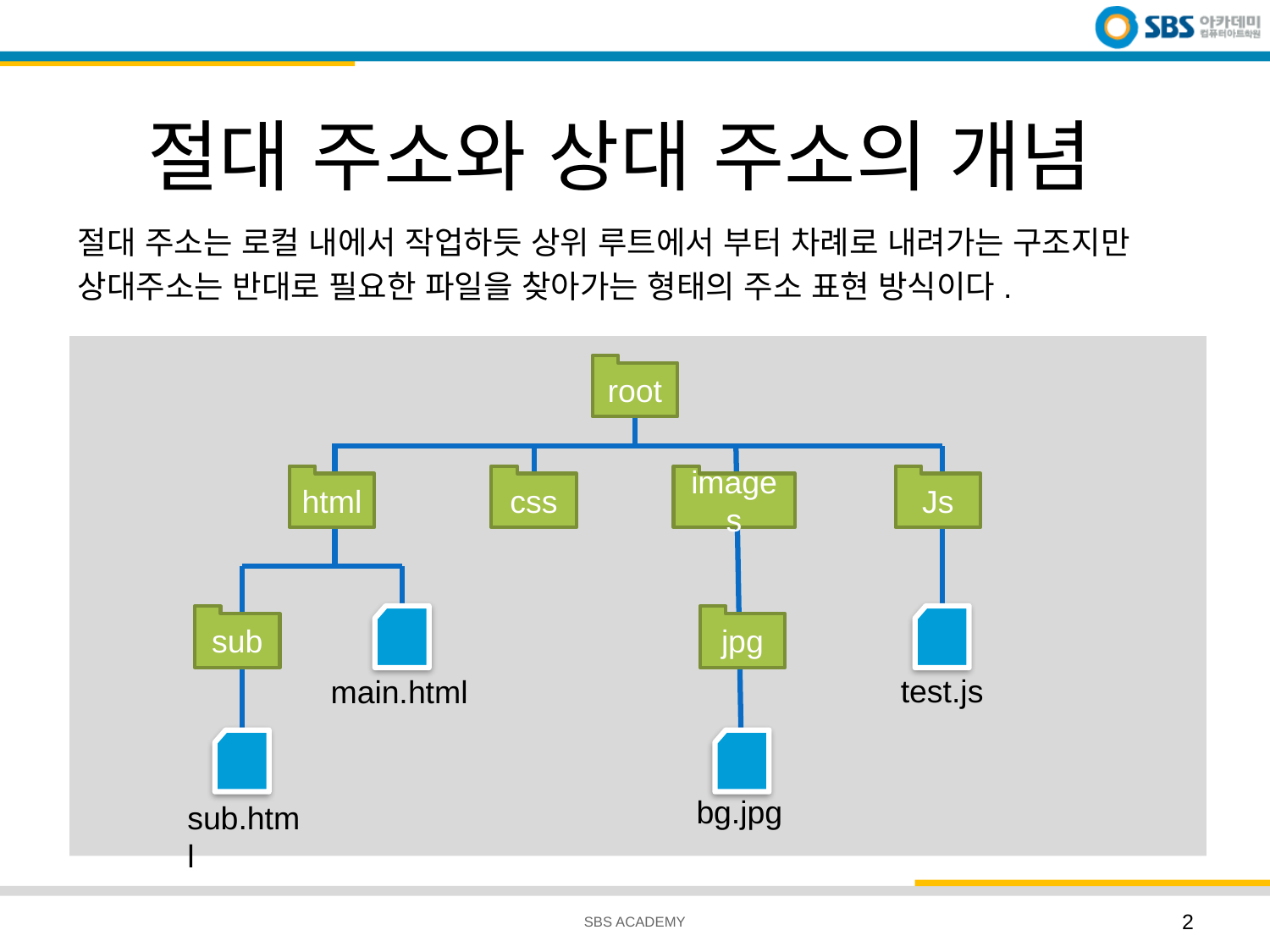

# 절대 주소와 상대 주소의 개념
절대 주소는 로컬 내에서 작업하듯 상위 루트에서 부터 차례로 내려가는 구조지만
상대주소는 반대로 필요한 파일을 찾아가는 형태의 주소 표현 방식이다.

root
html
css
images
Js

sub
jpg
test.js
main.html

bg.jpg
sub.html
SBS ACADEMY
2